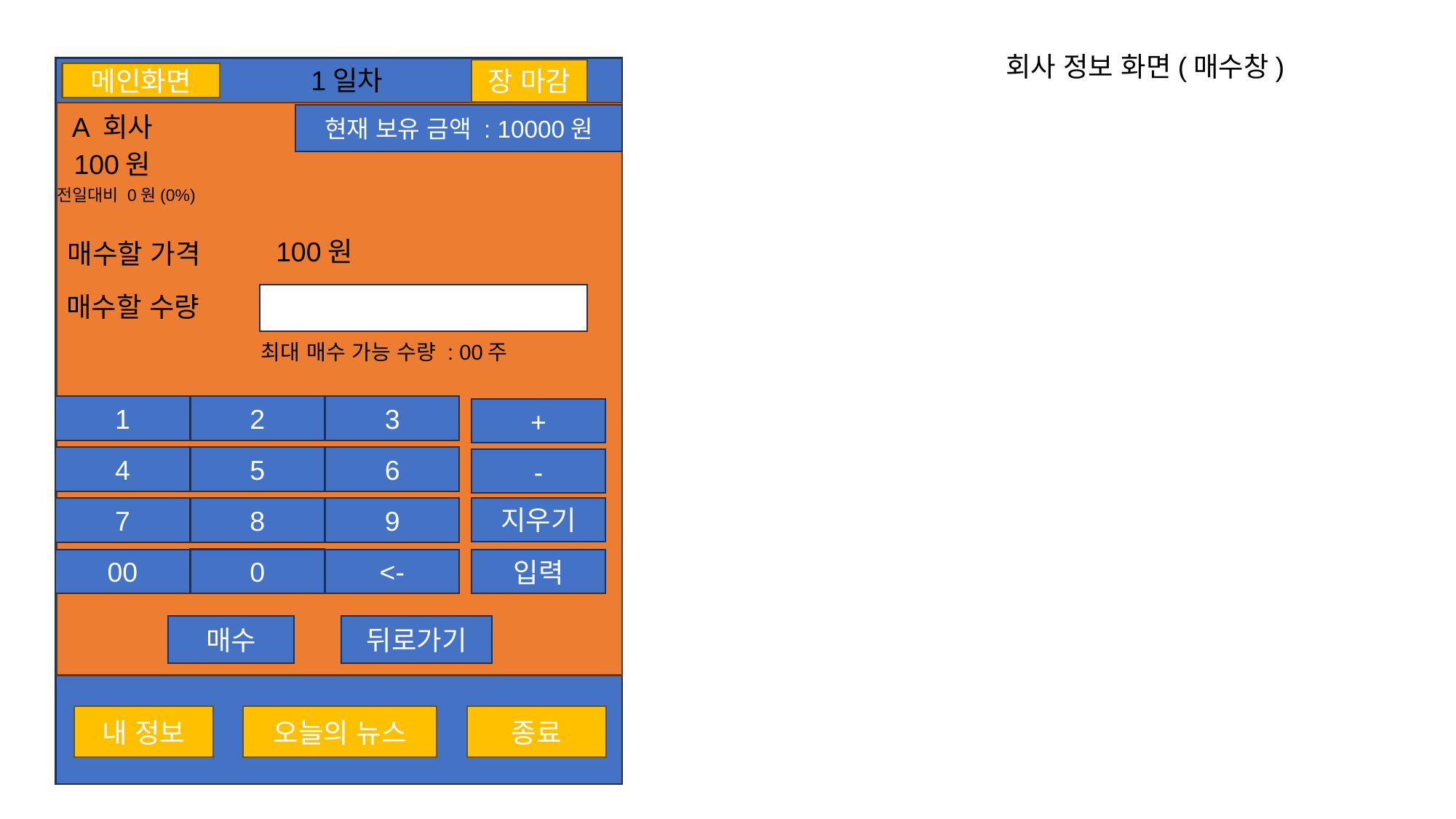

회사 정보 화면(매수창)

1일차
장 마감
메인화면

현재 보유 금액 : 10000원
A 회사
100원
전일대비 0원(0%)

100원
매수할 가격
매수할 수량

최대 매수 가능 수량 : 00주
2
3
1
+
-
지우기
입력
5
6
4
8
9
7
0
<-
00
매수
뒤로가기
내 정보
오늘의 뉴스
종료